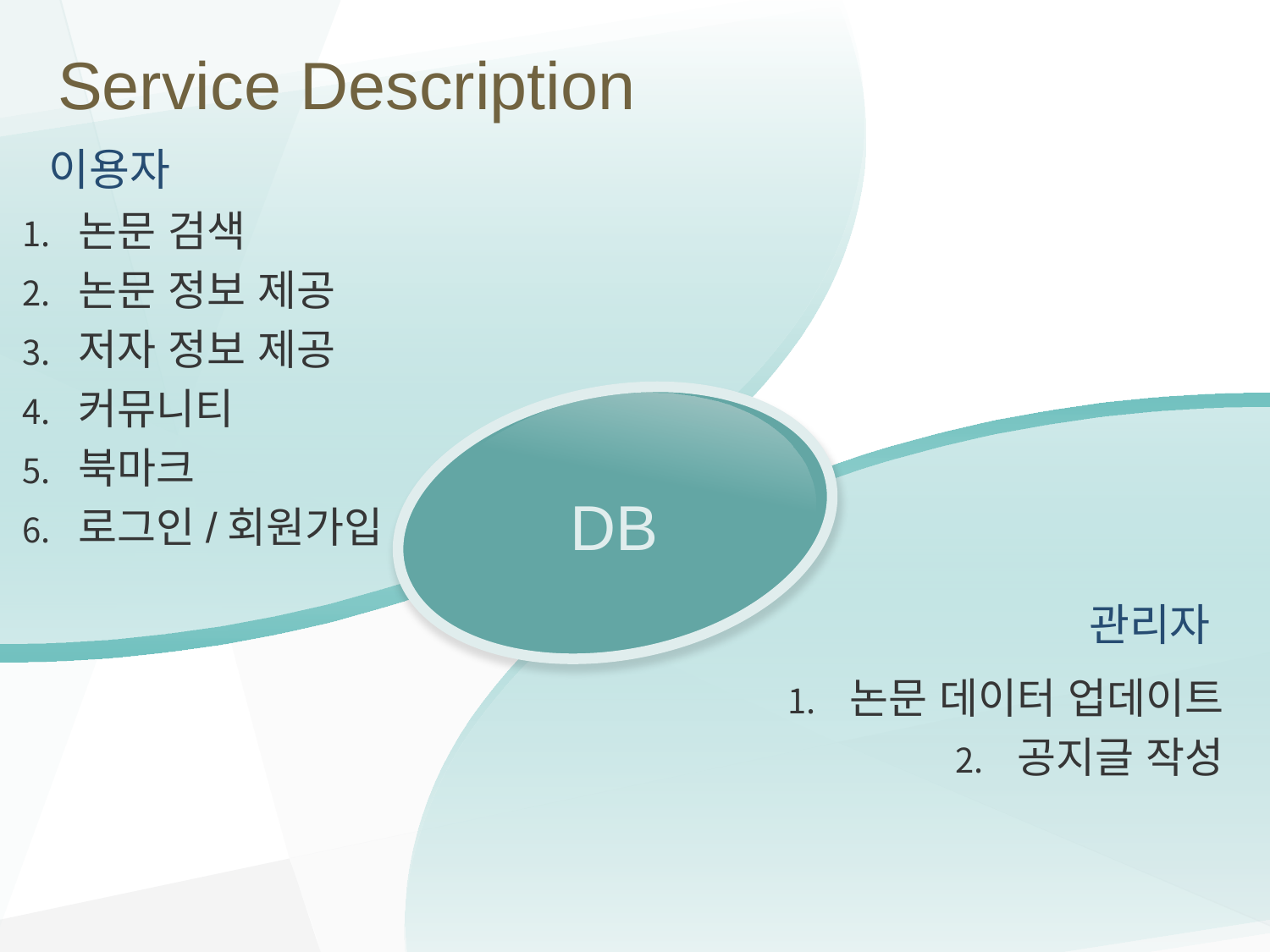

# Service Description
이용자
논문 검색
논문 정보 제공
저자 정보 제공
커뮤니티
북마크
로그인/회원가입
DB
관리자
논문 데이터 업데이트
공지글 작성